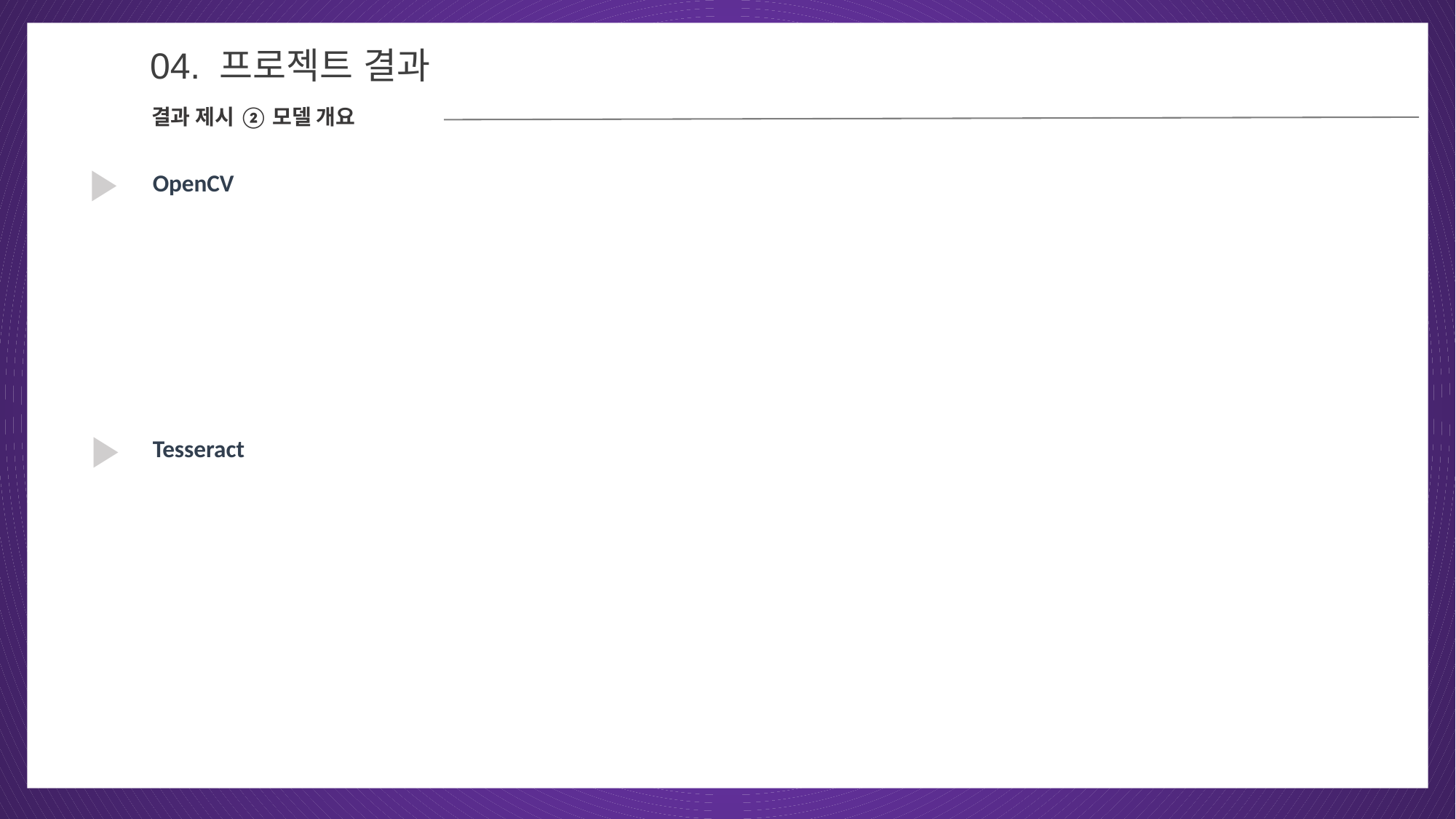

04
04. 프로젝트 결과
결과 제시 ② 모델 개요
▶
OpenCV
▶
Tesseract